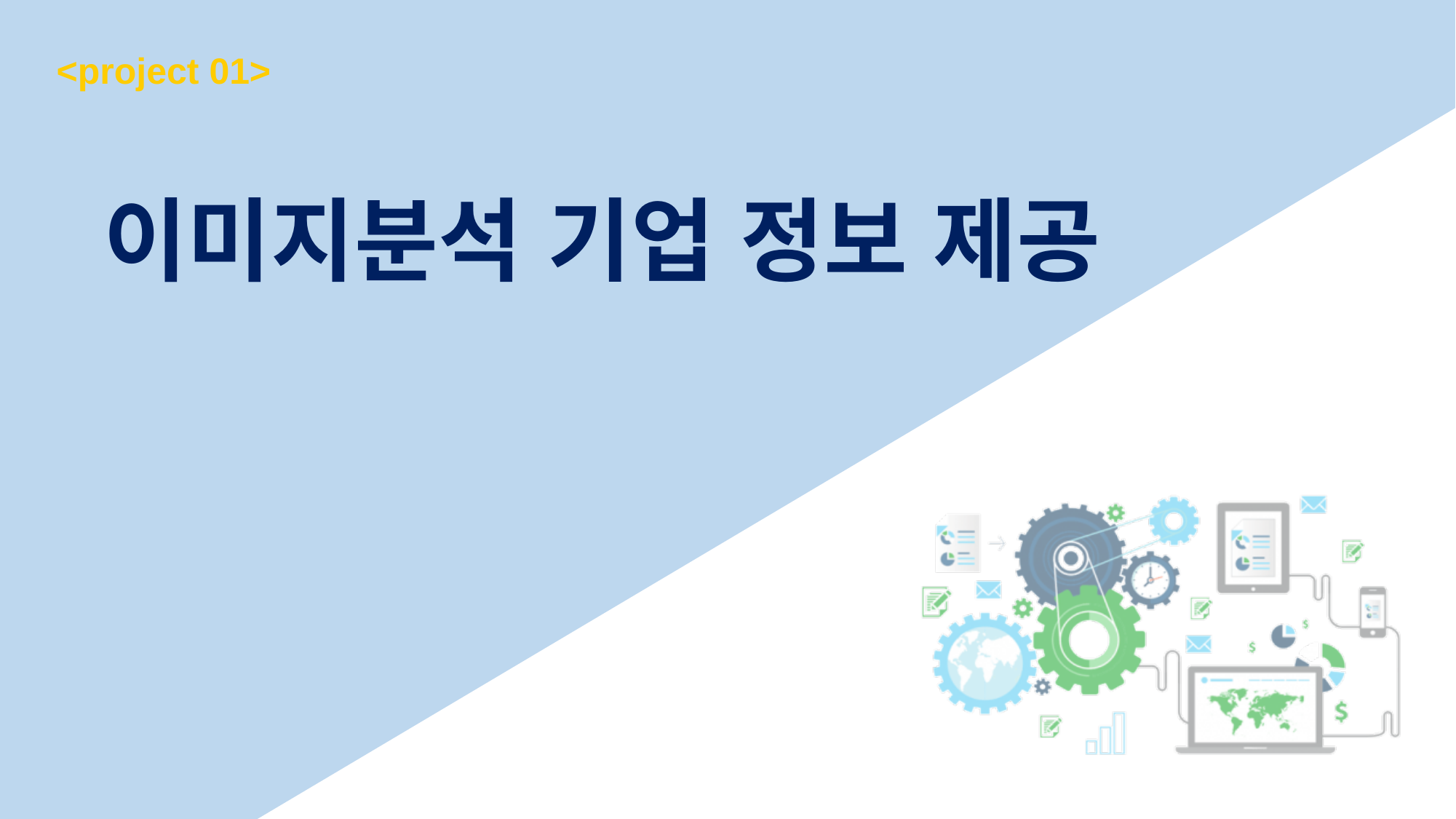

# 이미지분석 기업 정보 제공
<project 01>